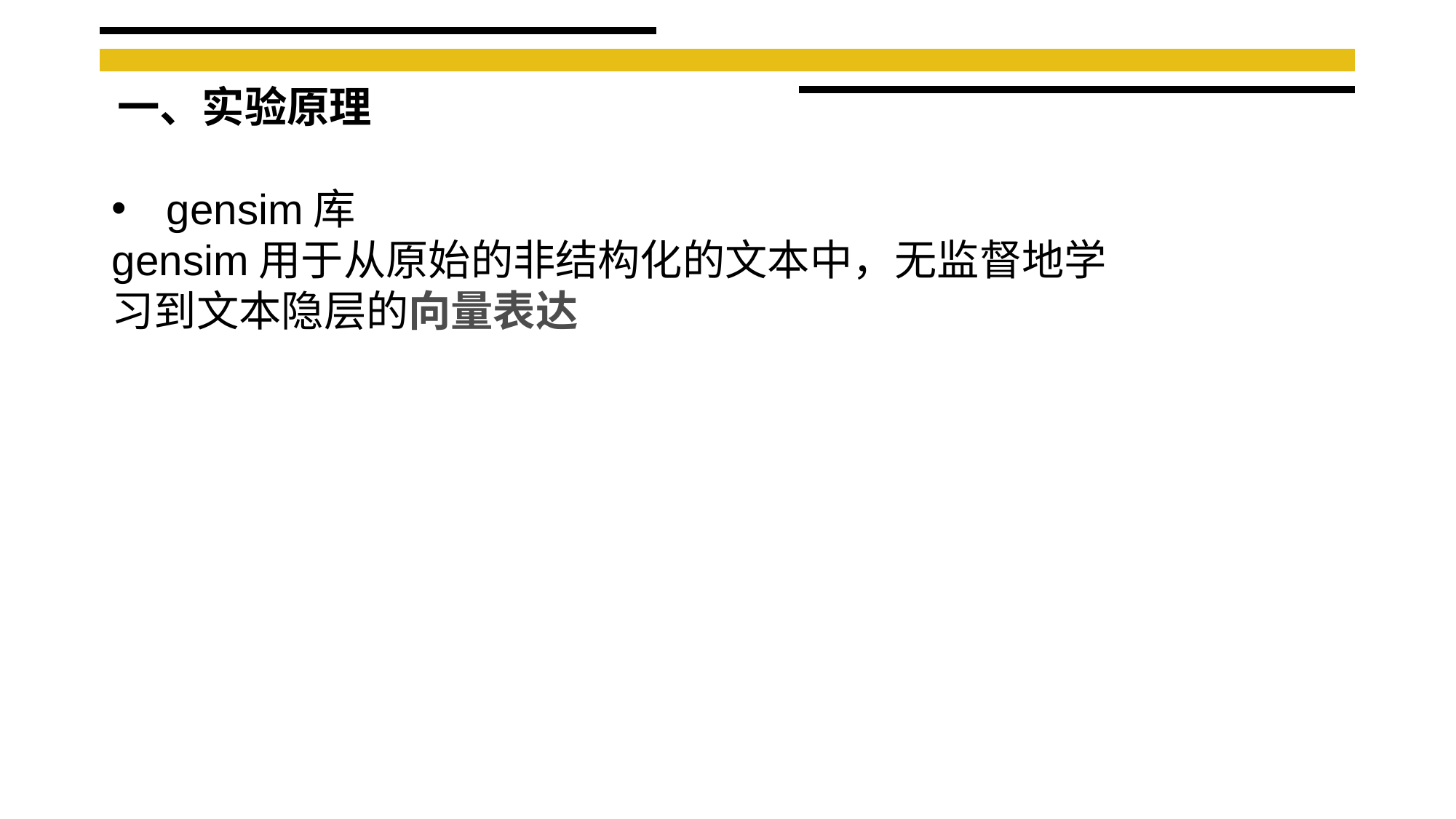

一、实验原理
gensim库
gensim用于从原始的非结构化的文本中，无监督地学习到文本隐层的向量表达